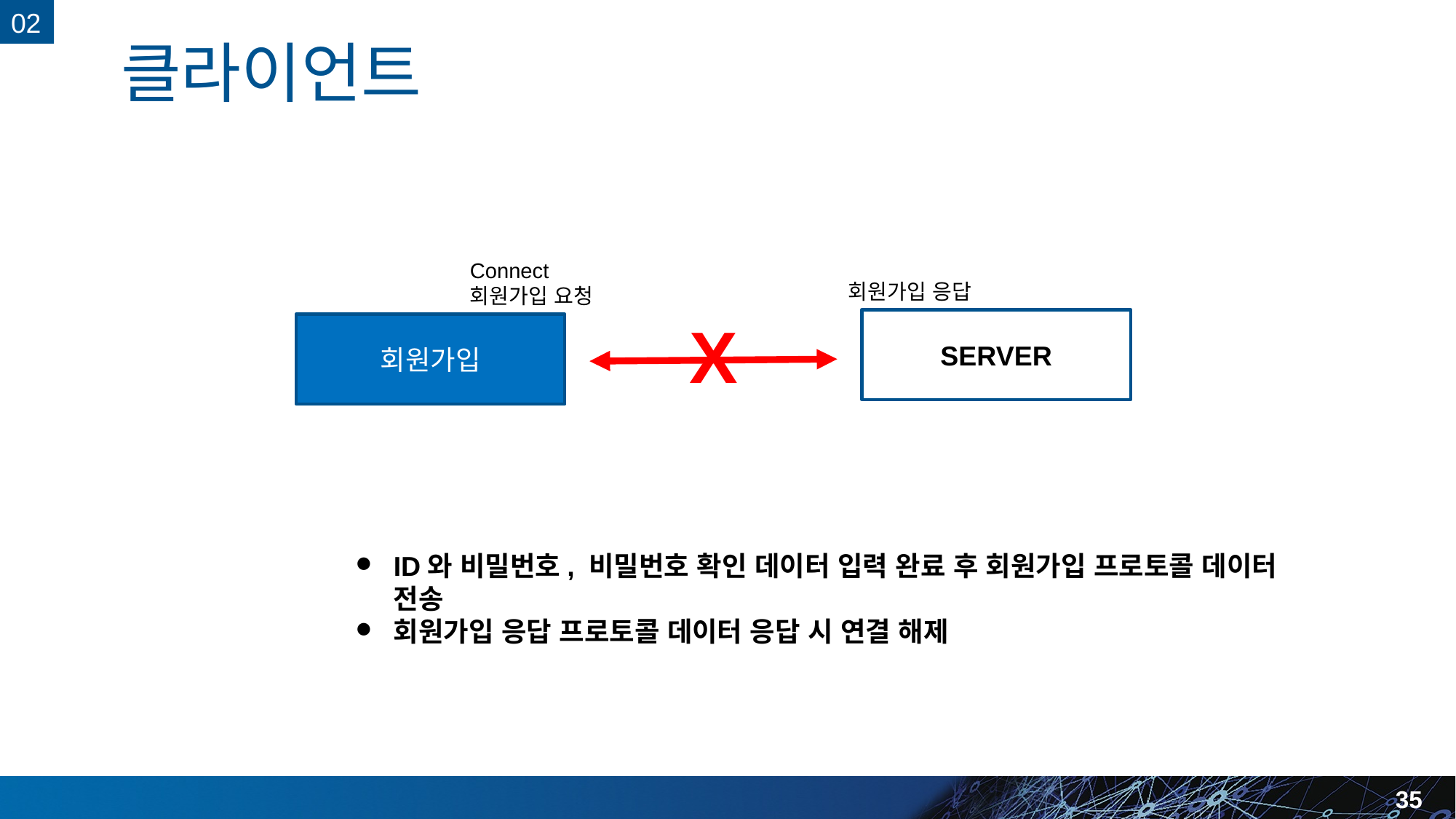

02
# 클라이언트

회원가입 응답
Connect
회원가입 요청
X
SERVER
회원가입
ID와 비밀번호, 비밀번호 확인 데이터 입력 완료 후 회원가입 프로토콜 데이터 전송
회원가입 응답 프로토콜 데이터 응답 시 연결 해제
35